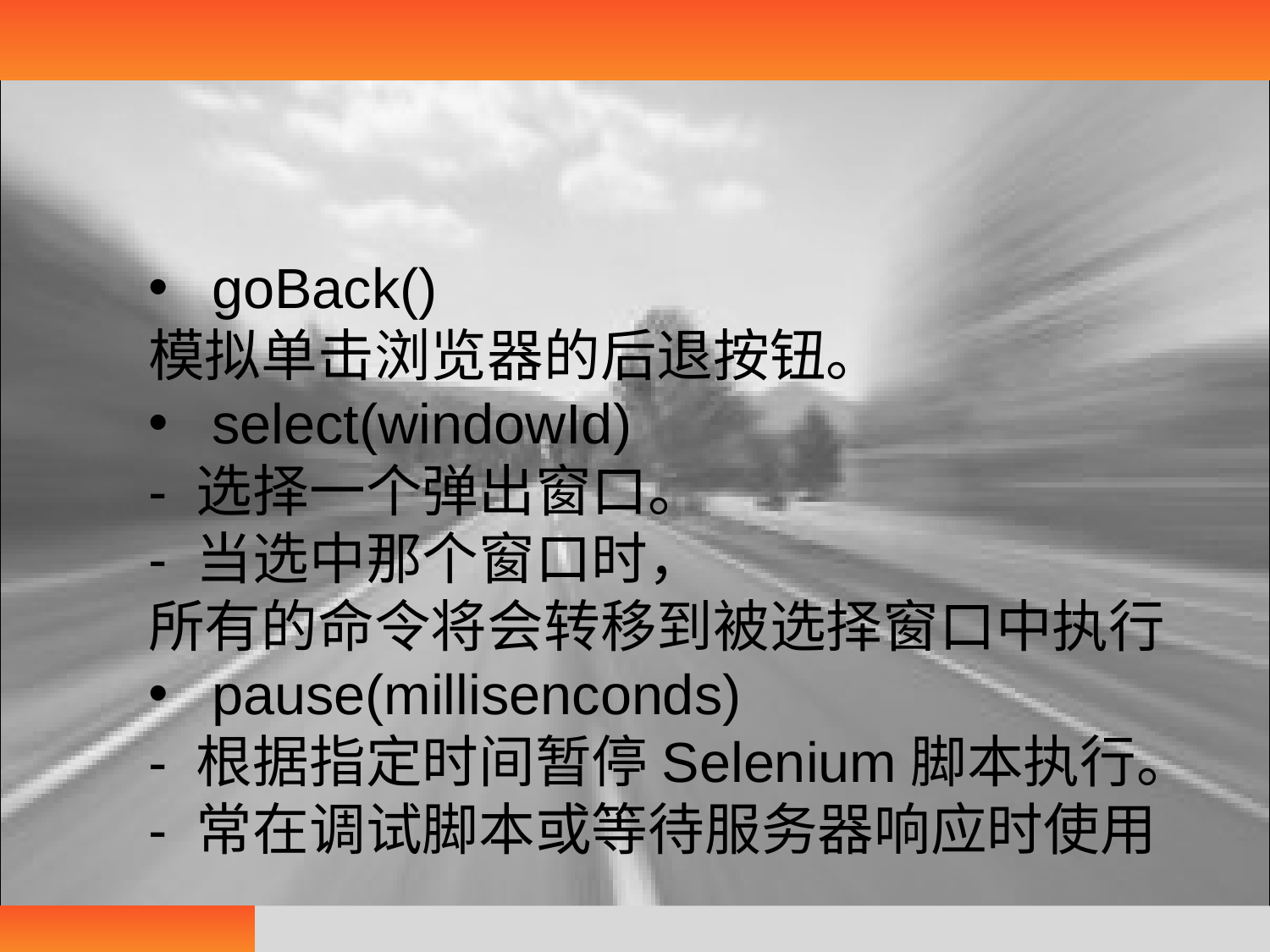

#
goBack()
模拟单击浏览器的后退按钮。
select(windowId)
- 选择一个弹出窗口。
- 当选中那个窗口时，
所有的命令将会转移到被选择窗口中执行
pause(millisenconds)
- 根据指定时间暂停Selenium脚本执行。
- 常在调试脚本或等待服务器响应时使用